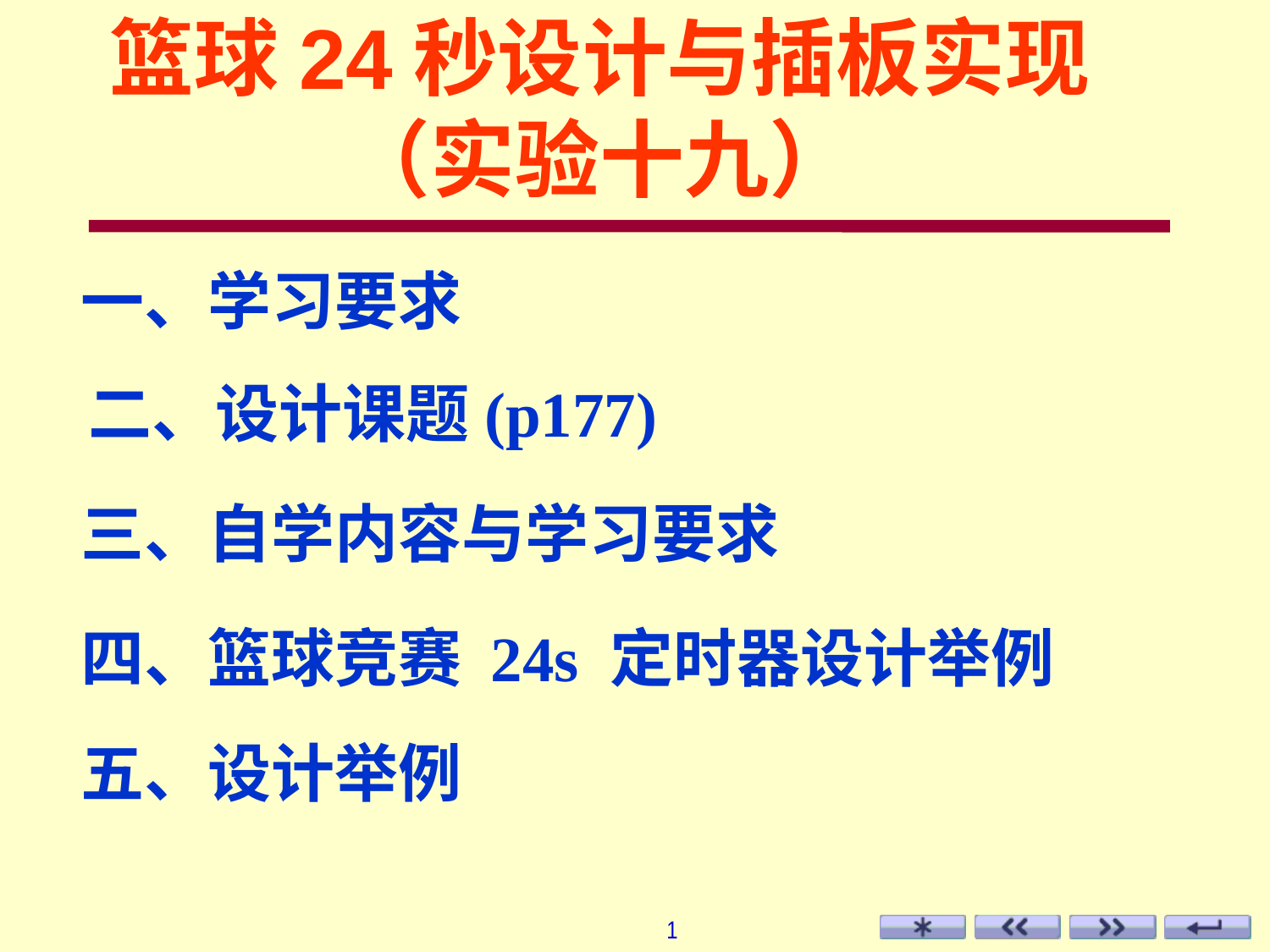

# 篮球24秒设计与插板实现 （实验十九）

一、学习要求
二、设计课题(p177)
三、自学内容与学习要求
四、篮球竞赛 24s 定时器设计举例
五、设计举例